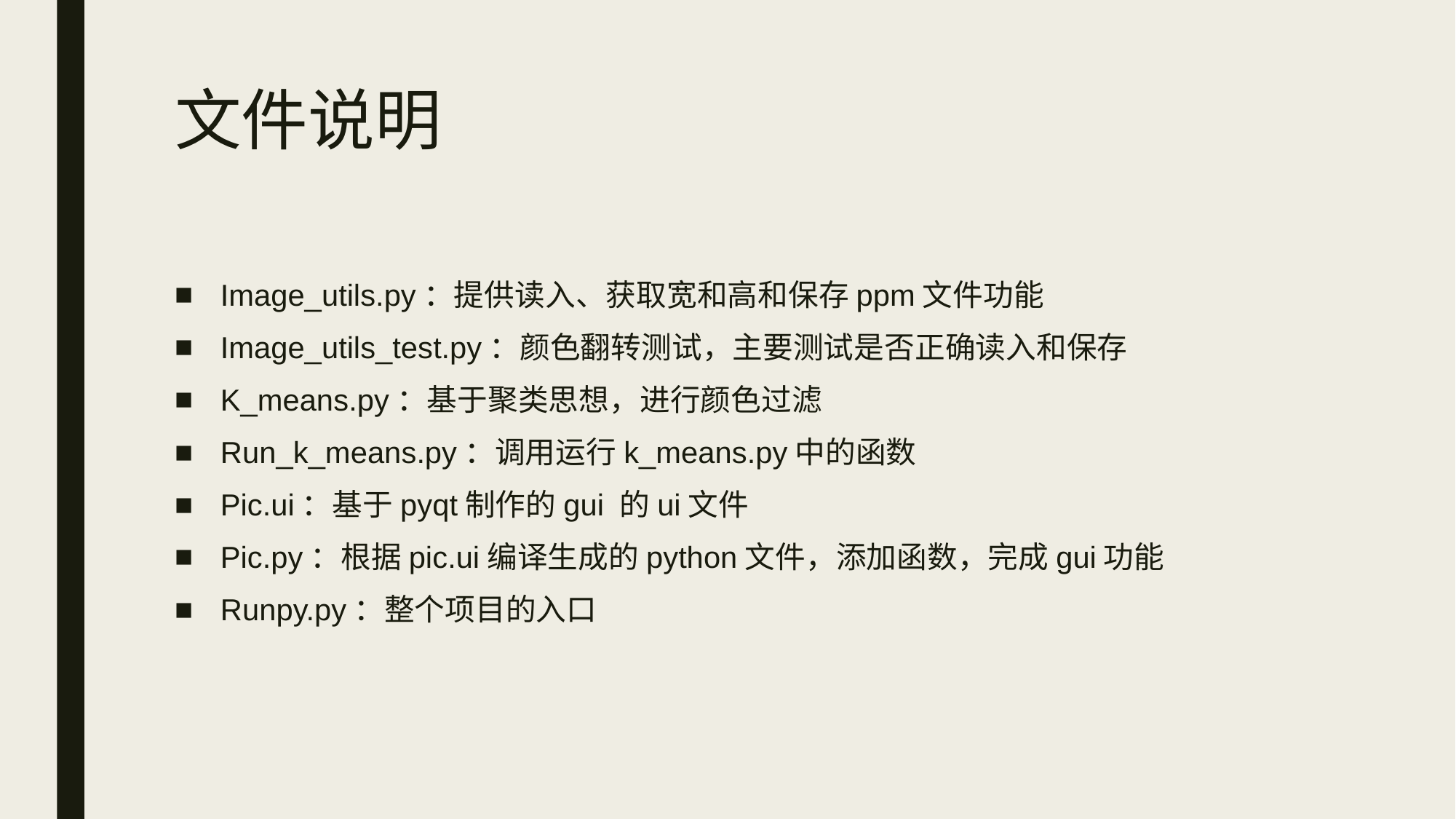

# 文件说明
Image_utils.py：提供读入、获取宽和高和保存ppm文件功能
Image_utils_test.py：颜色翻转测试，主要测试是否正确读入和保存
K_means.py：基于聚类思想，进行颜色过滤
Run_k_means.py：调用运行k_means.py中的函数
Pic.ui：基于pyqt制作的gui 的ui文件
Pic.py：根据pic.ui编译生成的python文件，添加函数，完成gui功能
Runpy.py：整个项目的入口